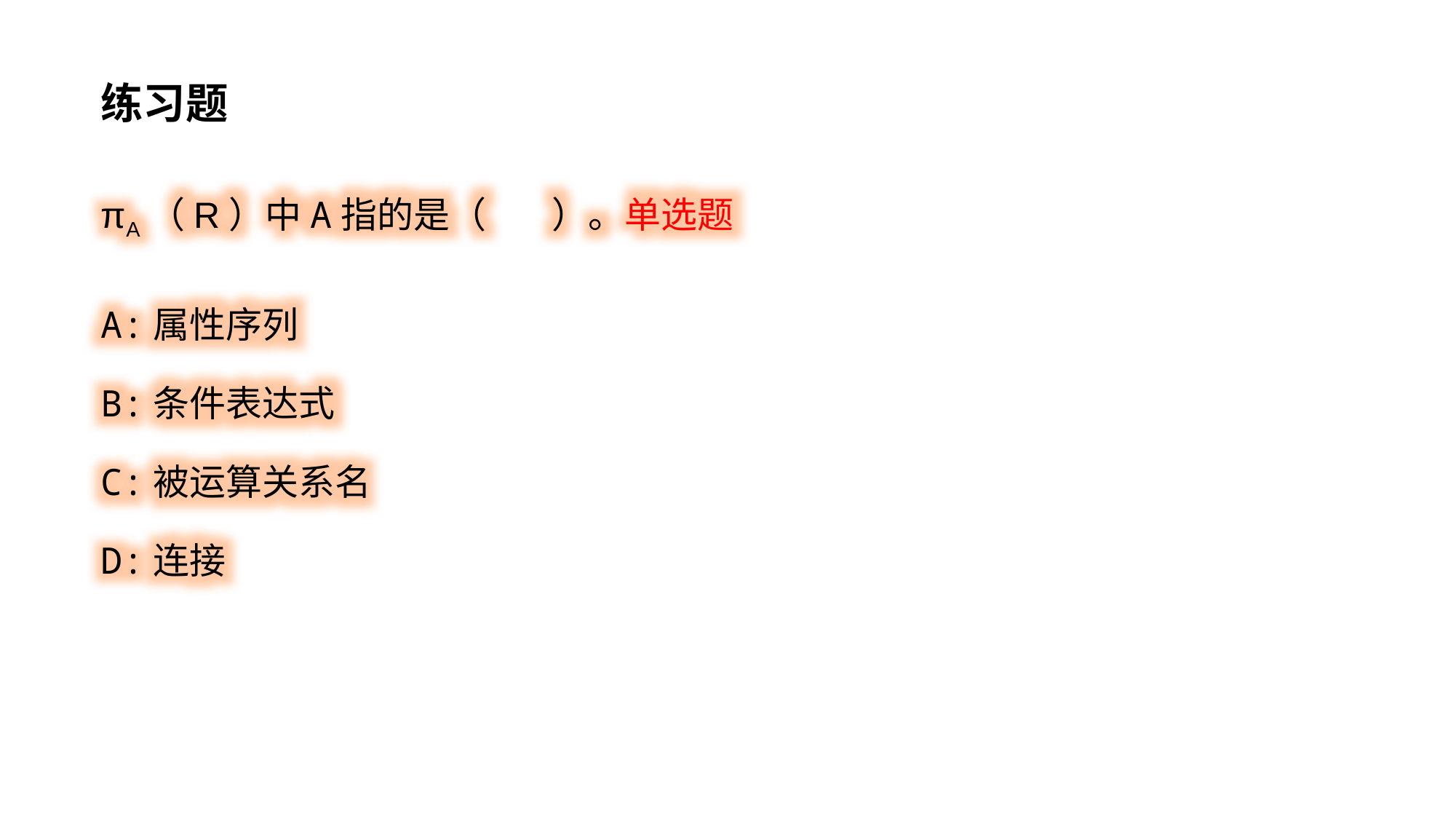

练习题
πA（R）中A指的是（        ）。单选题

A:属性序列

B:条件表达式

C:被运算关系名

D:连接